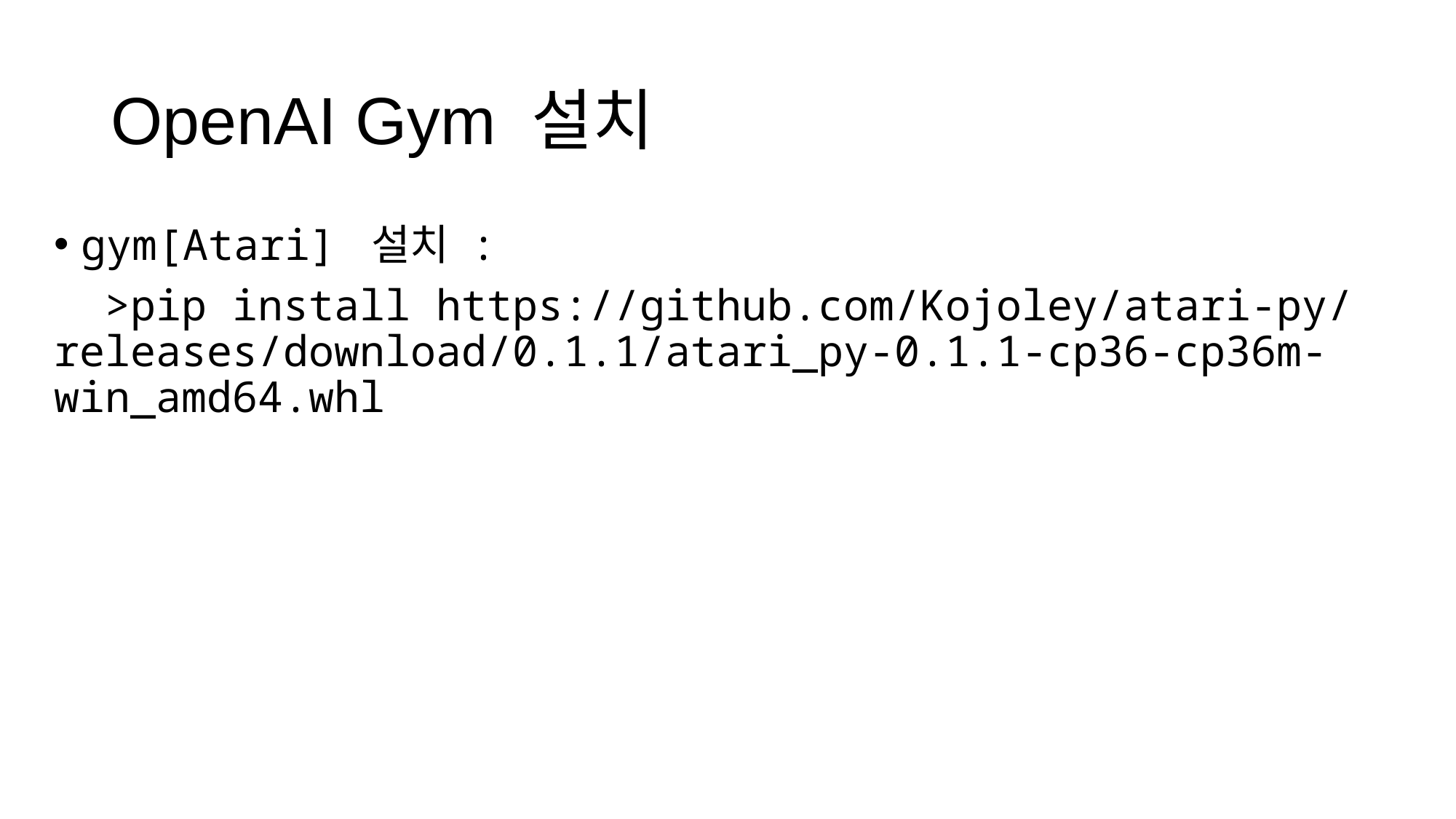

# OpenAI Gym 설치
gym[Atari] 설치 :
  >pip install https://github.com/Kojoley/atari-py/ releases/download/0.1.1/atari_py-0.1.1-cp36-cp36m-win_amd64.whl